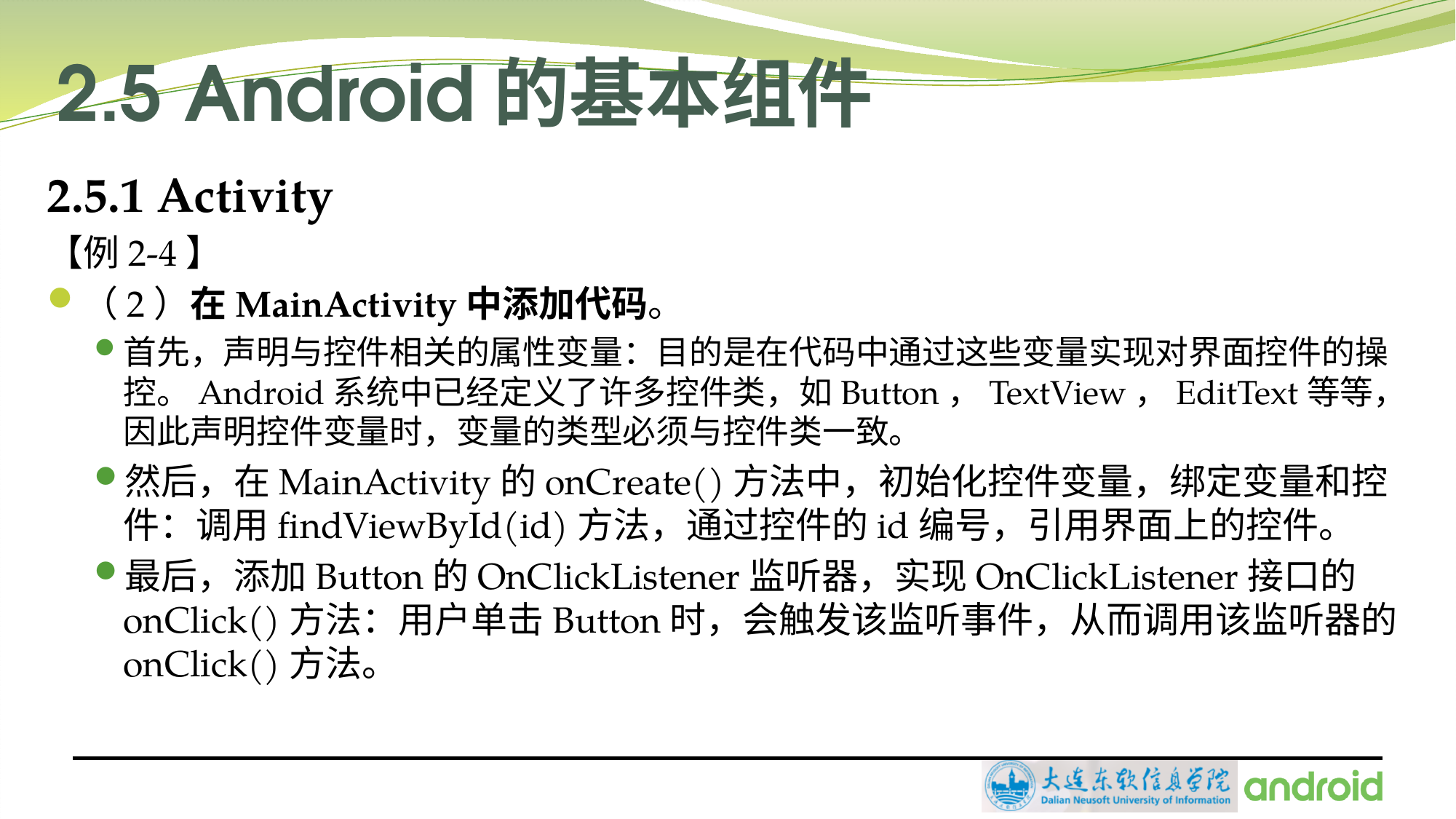

# 2.5 Android的基本组件
2.5.1 Activity
【例2-4】
（2）在MainActivity中添加代码。
首先，声明与控件相关的属性变量：目的是在代码中通过这些变量实现对界面控件的操控。Android系统中已经定义了许多控件类，如Button，TextView，EditText等等，因此声明控件变量时，变量的类型必须与控件类一致。
然后，在MainActivity的onCreate()方法中，初始化控件变量，绑定变量和控件：调用findViewById(id)方法，通过控件的id编号，引用界面上的控件。
最后，添加Button的OnClickListener监听器，实现OnClickListener接口的onClick()方法：用户单击Button时，会触发该监听事件，从而调用该监听器的onClick()方法。